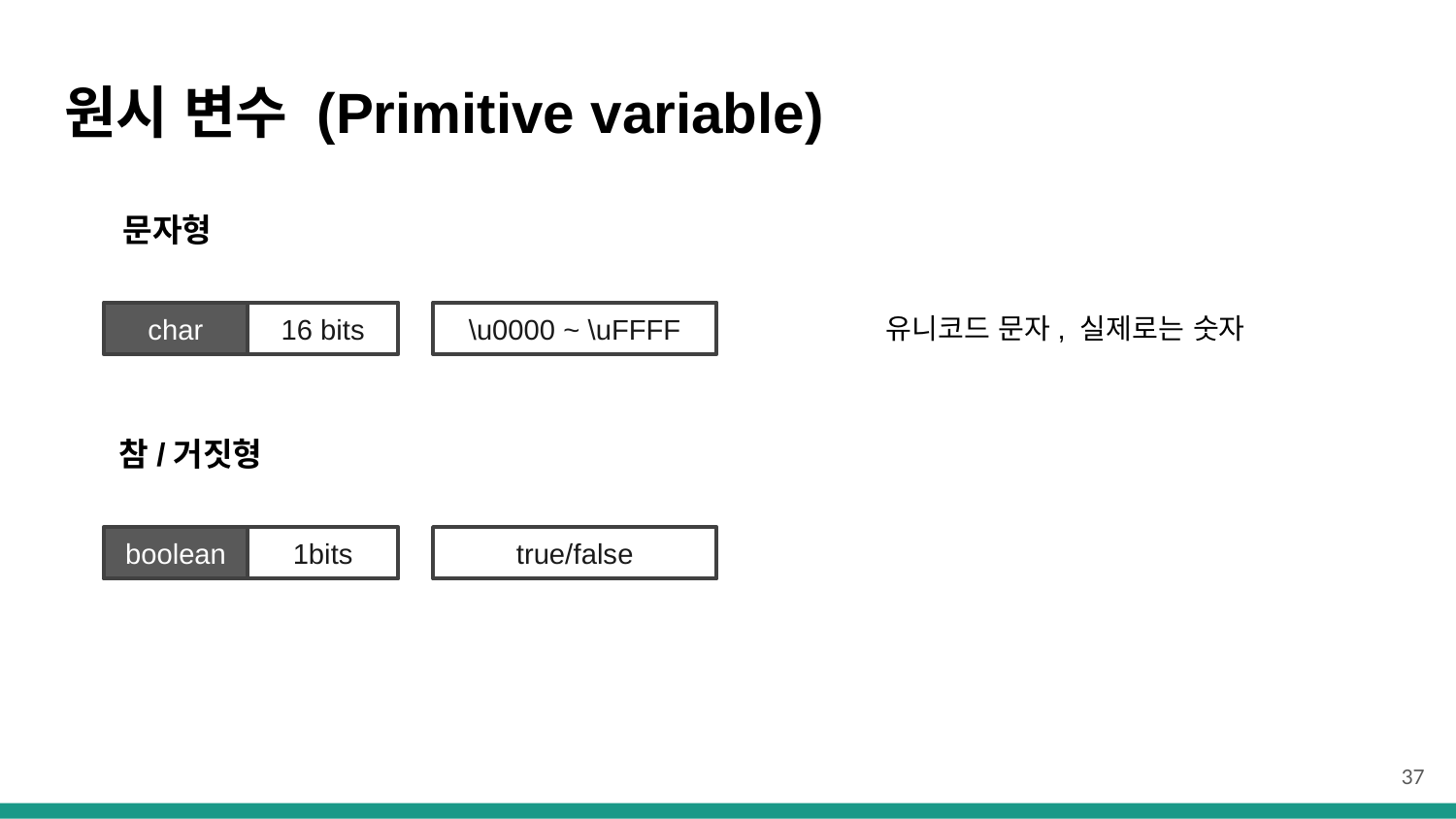

# 원시 변수 (Primitive variable)
문자형
char
16 bits
\u0000 ~ \uFFFF
유니코드 문자, 실제로는 숫자
참/거짓형
boolean
1bits
true/false
37